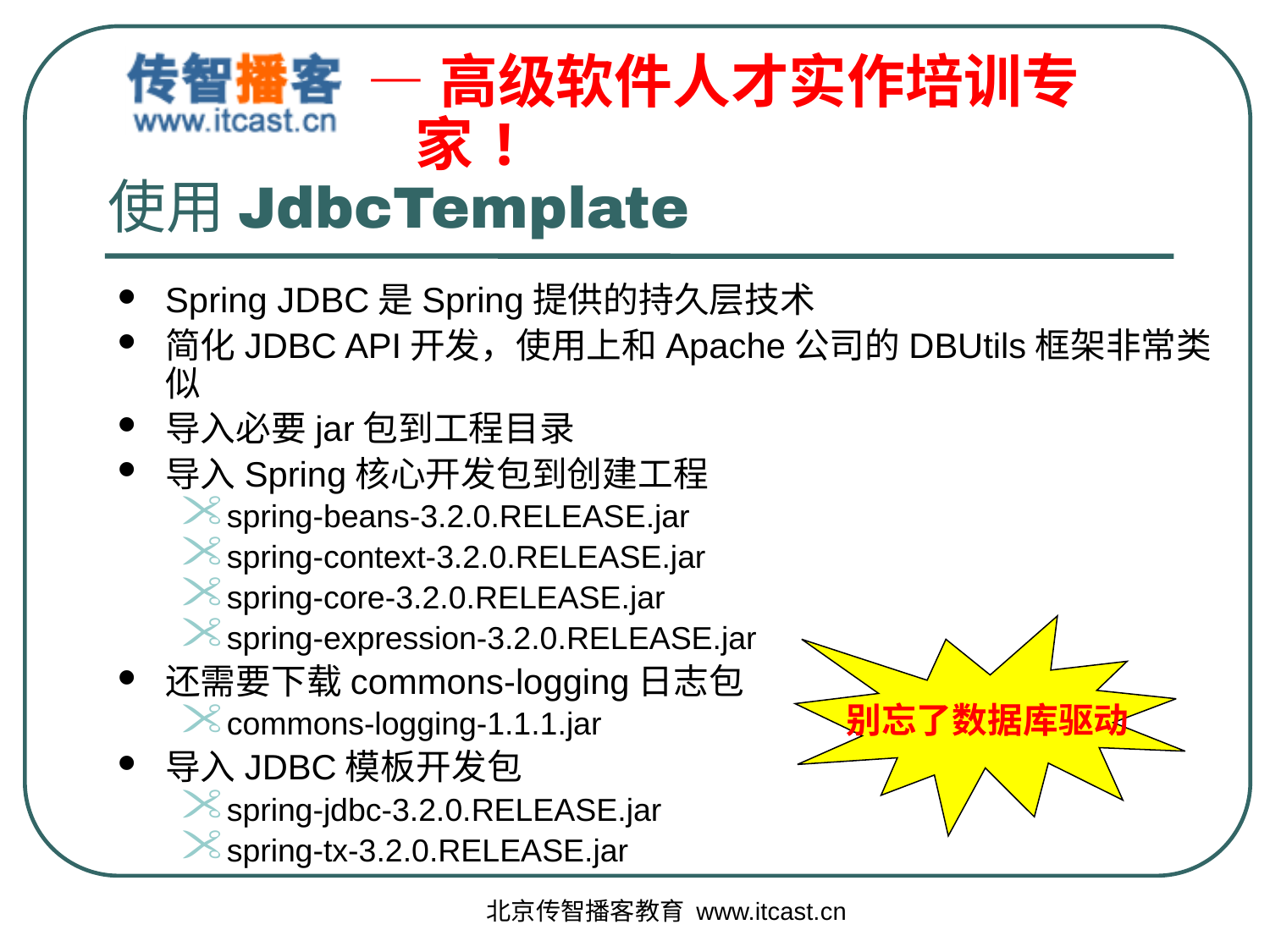

# 使用JdbcTemplate
Spring JDBC是Spring提供的持久层技术
简化JDBC API开发，使用上和Apache公司的DBUtils框架非常类似
导入必要jar包到工程目录
导入Spring核心开发包到创建工程
spring-beans-3.2.0.RELEASE.jar
spring-context-3.2.0.RELEASE.jar
spring-core-3.2.0.RELEASE.jar
spring-expression-3.2.0.RELEASE.jar
还需要下载commons-logging日志包
commons-logging-1.1.1.jar
导入JDBC模板开发包
spring-jdbc-3.2.0.RELEASE.jar
spring-tx-3.2.0.RELEASE.jar
别忘了数据库驱动
北京传智播客教育 www.itcast.cn